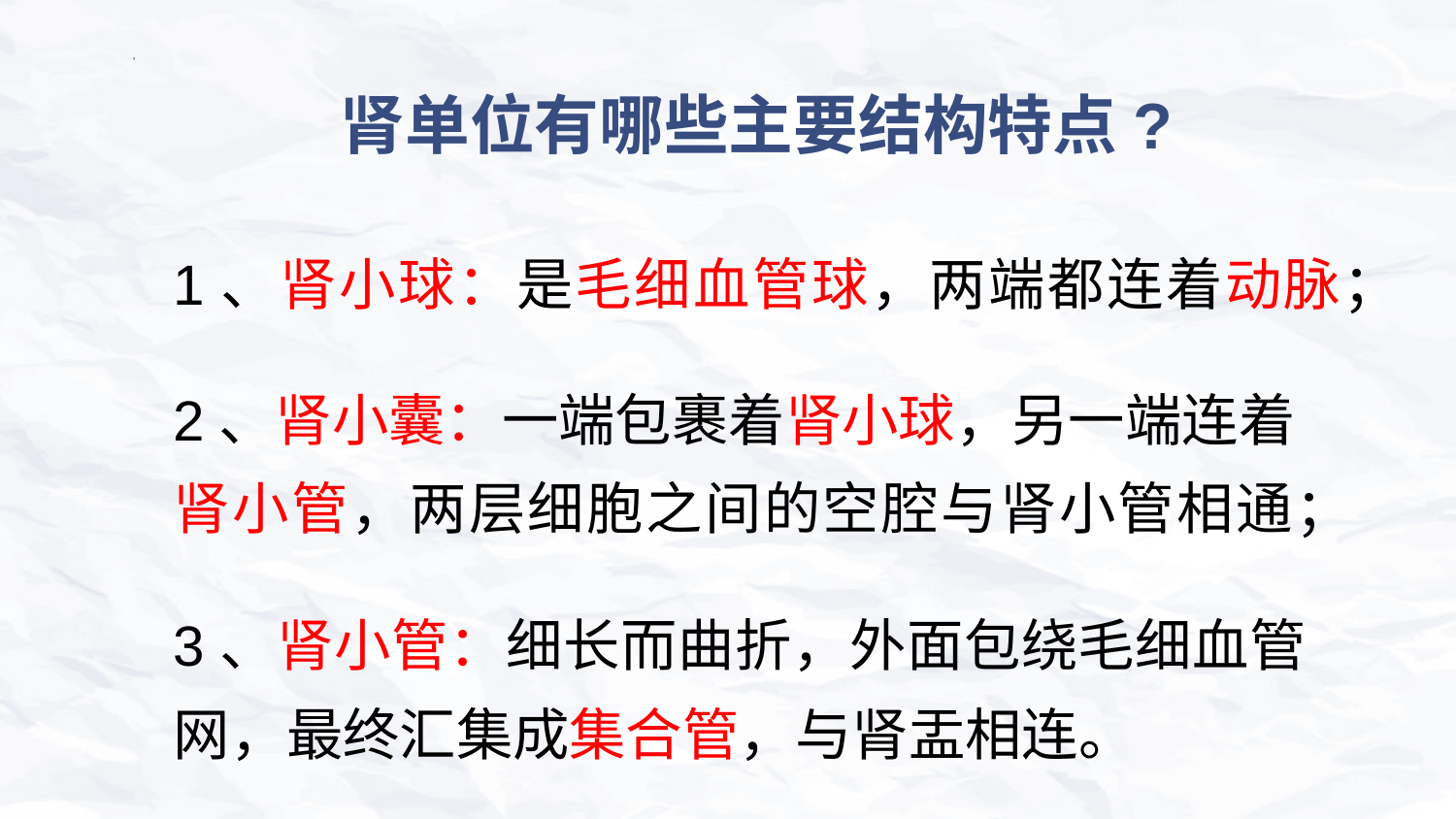

肾单位有哪些主要结构特点?
1、肾小球：是毛细血管球，两端都连着动脉；
2、肾小囊：一端包裹着肾小球，另一端连着肾小管，两层细胞之间的空腔与肾小管相通；
3、肾小管：细长而曲折，外面包绕毛细血管网，最终汇集成集合管，与肾盂相连。